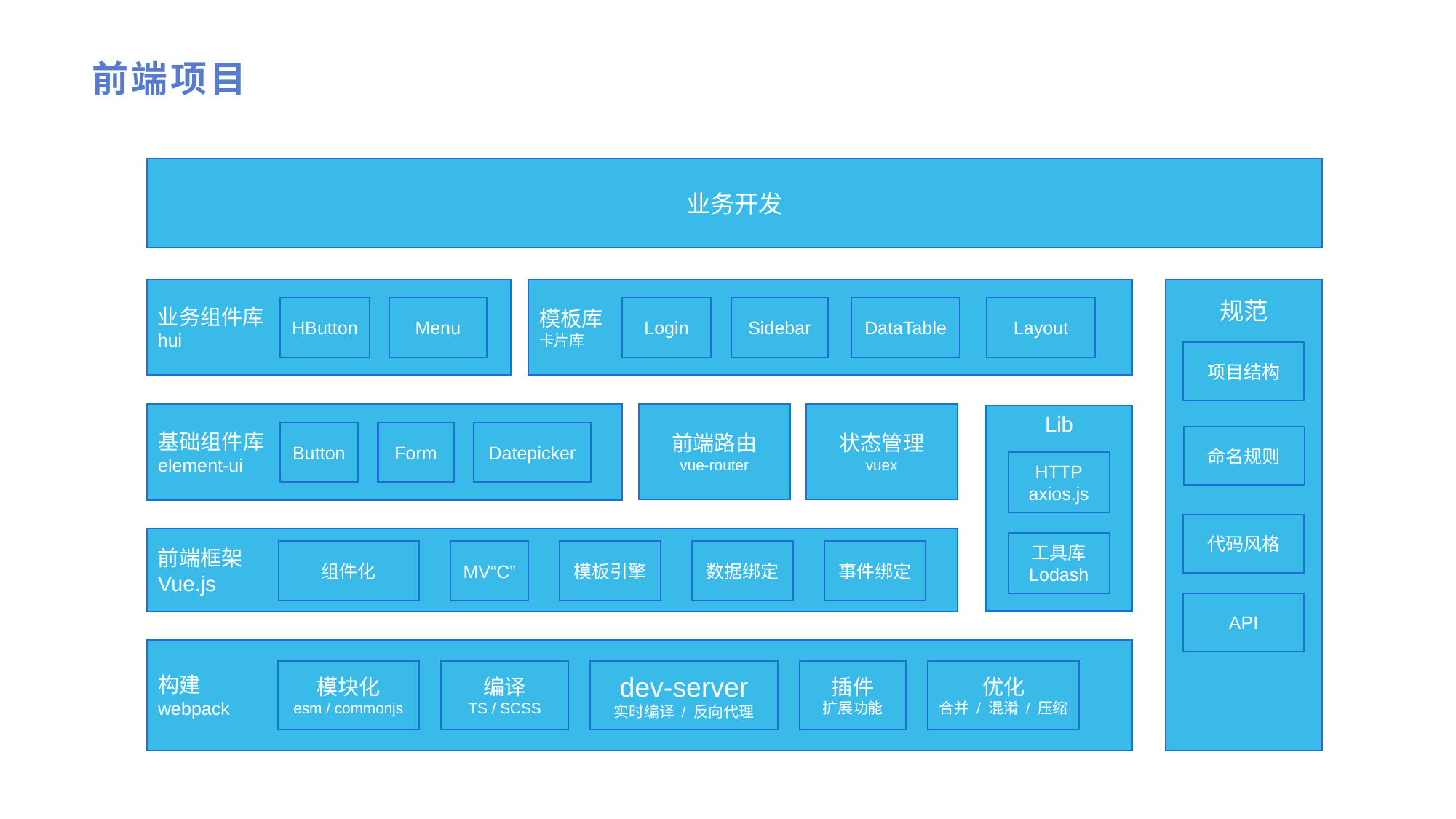

# 前端项目
业务开发
业务组件库
hui
模板库
卡片库

规范
HButton
Menu
Login
Sidebar
DataTable
Layout
项目结构
基础组件库
element-ui
前端路由
vue-router
状态管理
vuex
Lib

Button
Form
Datepicker
命名规则
HTTP
axios.js
代码风格
前端框架
Vue.js
工具库
Lodash
组件化
MV“C”
模板引擎
数据绑定
事件绑定
API
构建
webpack
模块化
esm / commonjs
编译
TS / SCSS
dev-server
实时编译 / 反向代理
插件
扩展功能
优化
合并 / 混淆 / 压缩